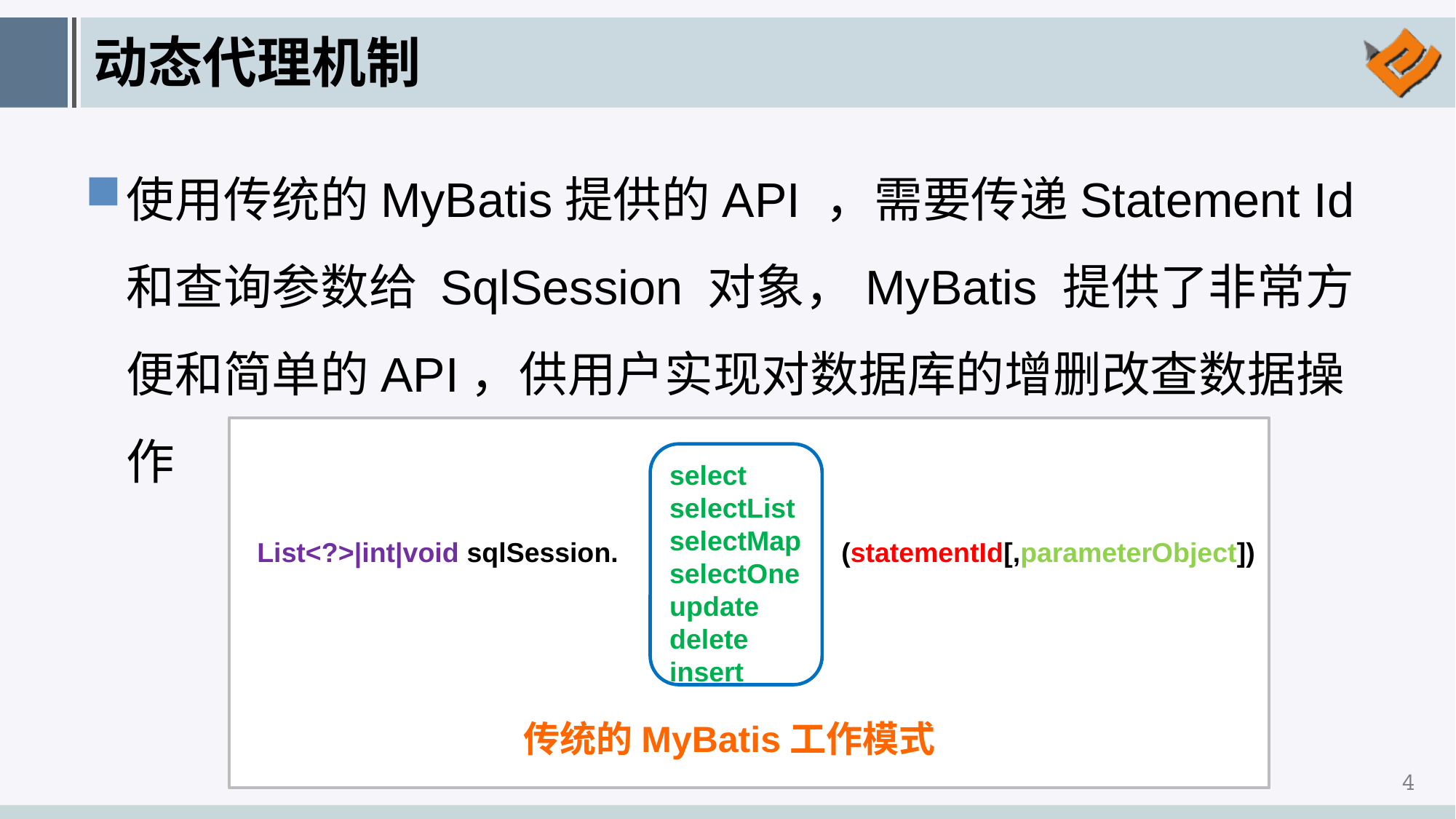

# 动态代理机制
使用传统的MyBatis提供的API ，需要传递Statement Id 和查询参数给 SqlSession 对象，MyBatis 提供了非常方便和简单的API，供用户实现对数据库的增删改查数据操作

select
selectList
selectMap
selectOne
update
delete
insert
List<?>|int|void sqlSession.
(statementId[,parameterObject])
传统的MyBatis工作模式